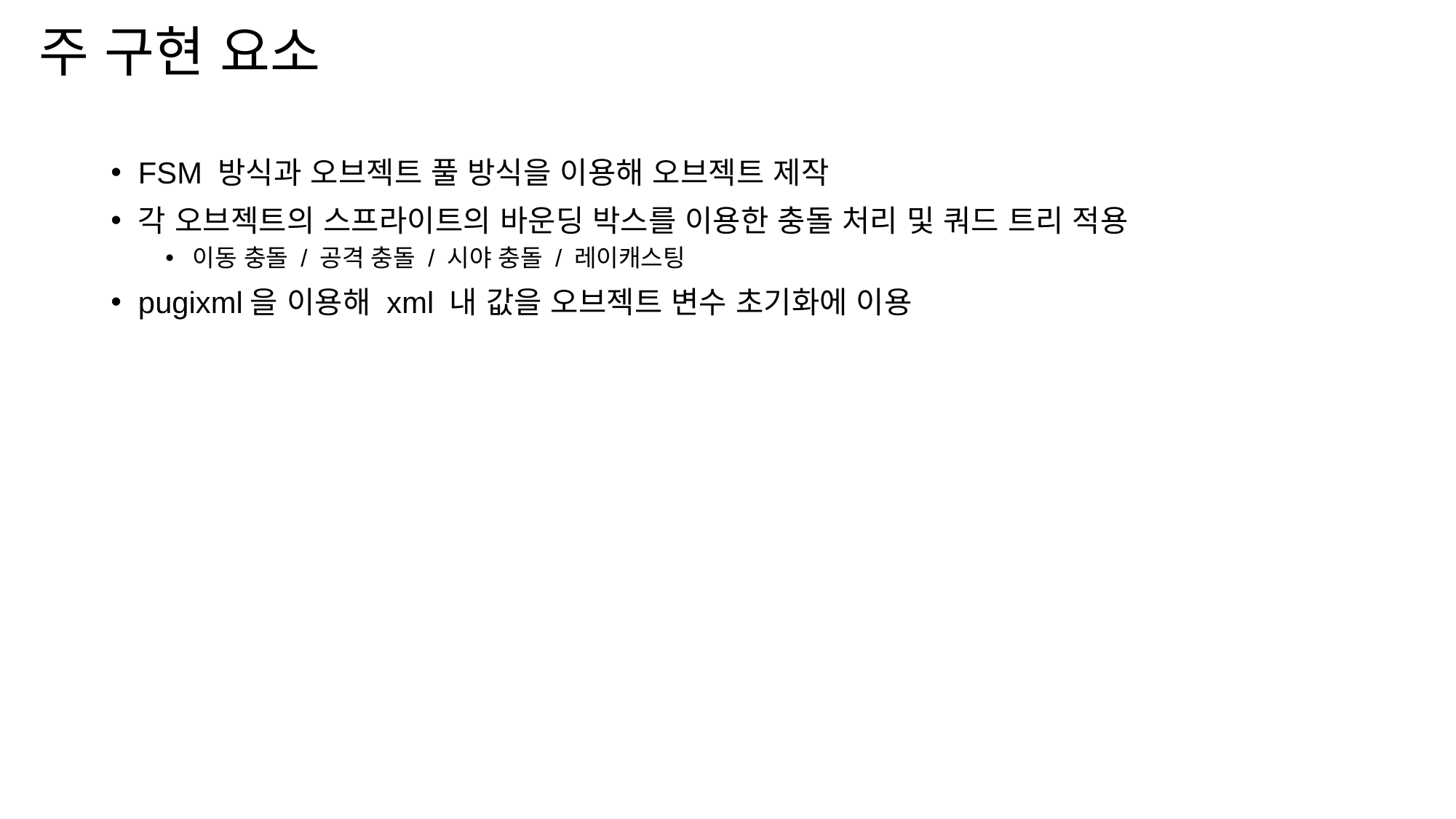

# 주 구현 요소
FSM 방식과 오브젝트 풀 방식을 이용해 오브젝트 제작
각 오브젝트의 스프라이트의 바운딩 박스를 이용한 충돌 처리 및 쿼드 트리 적용
이동 충돌 / 공격 충돌 / 시야 충돌 / 레이캐스팅
pugixml을 이용해 xml 내 값을 오브젝트 변수 초기화에 이용